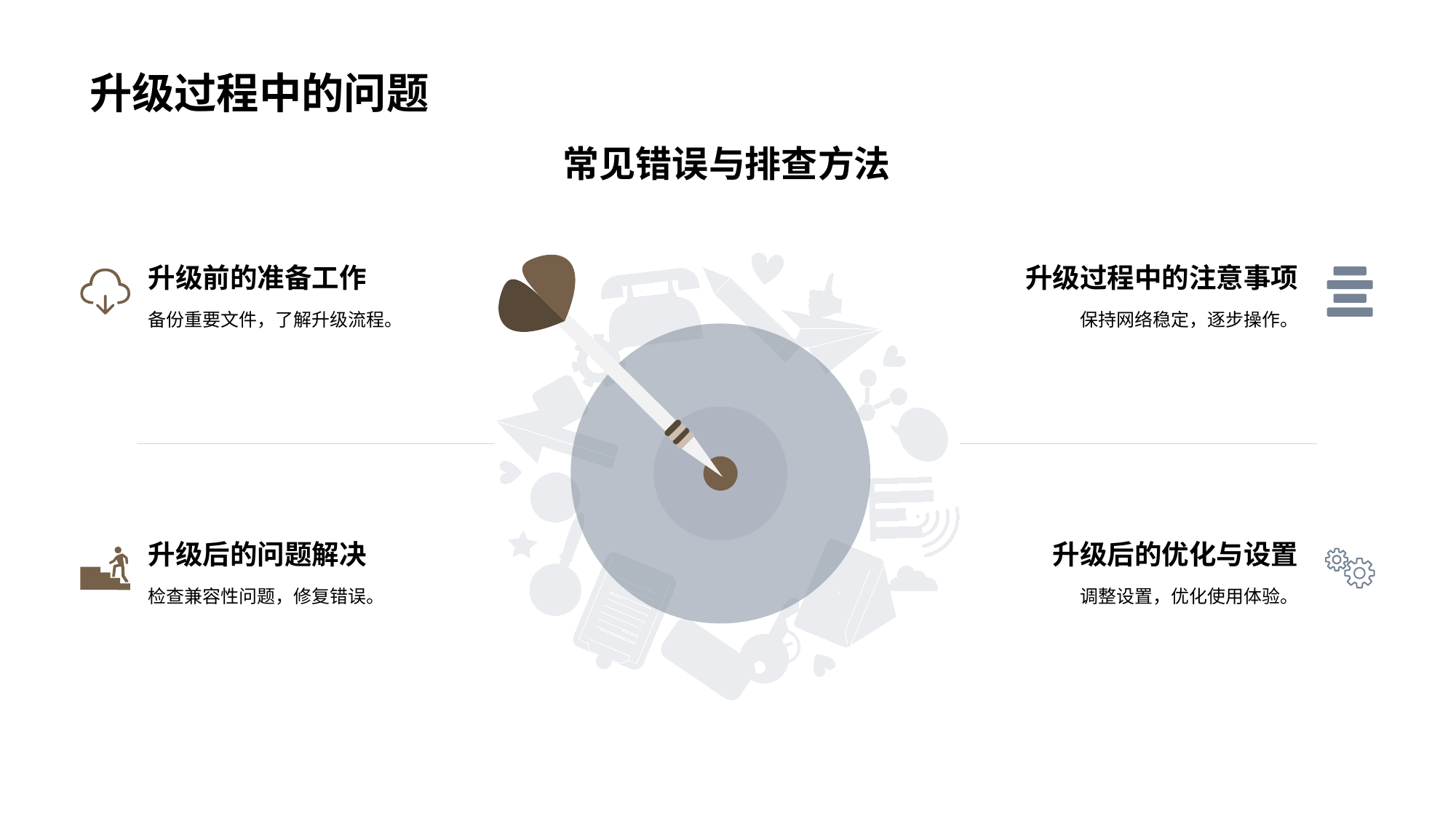

# 升级过程中的问题
常见错误与排查方法
升级前的准备工作

备份重要文件，了解升级流程。
升级过程中的注意事项

保持网络稳定，逐步操作。

升级后的问题解决

检查兼容性问题，修复错误。
升级后的优化与设置

调整设置，优化使用体验。